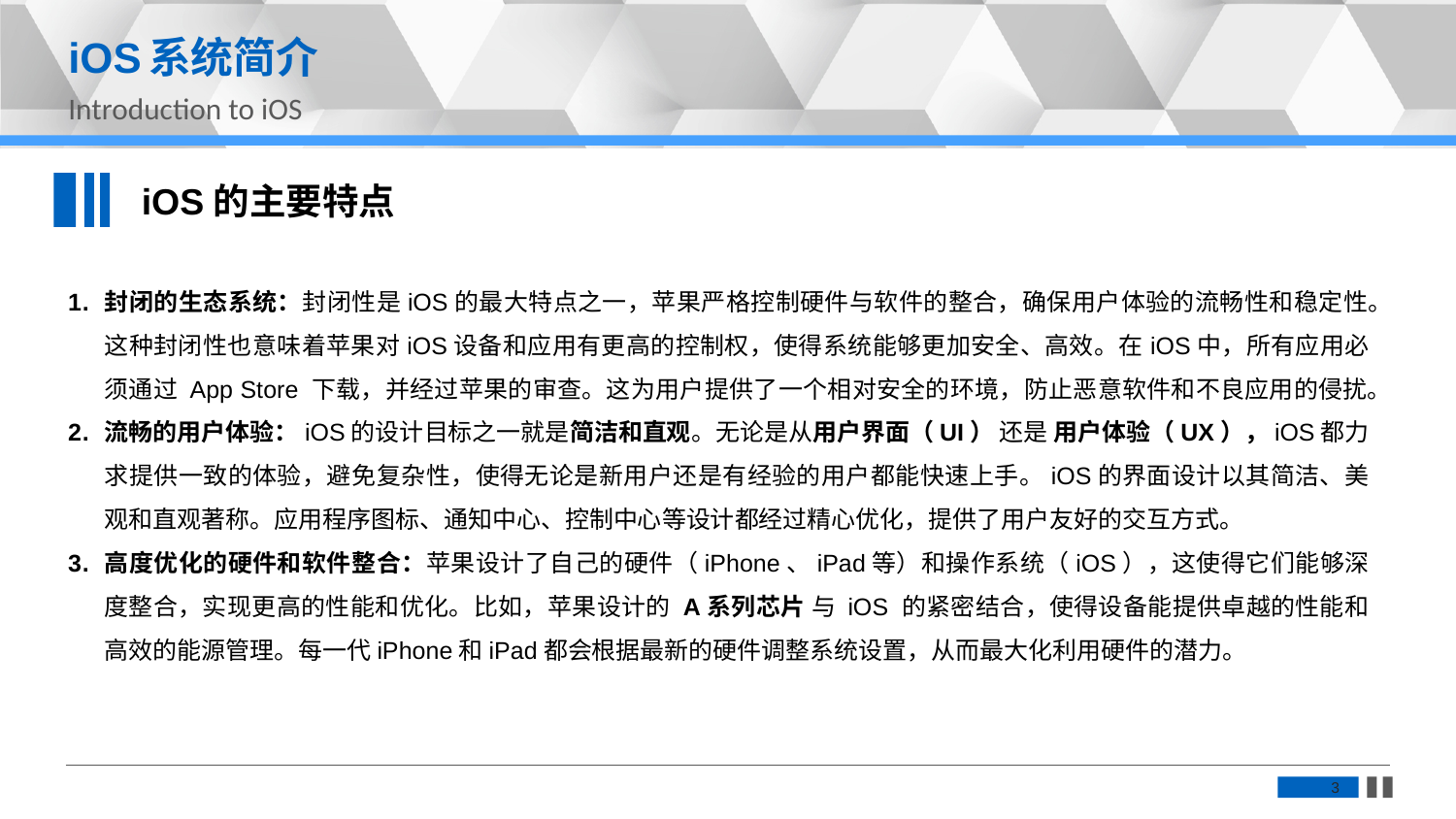

iOS系统简介
Introduction to iOS
iOS的主要特点

封闭的生态系统：封闭性是iOS的最大特点之一，苹果严格控制硬件与软件的整合，确保用户体验的流畅性和稳定性。这种封闭性也意味着苹果对iOS设备和应用有更高的控制权，使得系统能够更加安全、高效。在iOS中，所有应用必须通过 App Store 下载，并经过苹果的审查。这为用户提供了一个相对安全的环境，防止恶意软件和不良应用的侵扰。
流畅的用户体验：iOS的设计目标之一就是简洁和直观。无论是从用户界面（UI） 还是 用户体验（UX），iOS都力求提供一致的体验，避免复杂性，使得无论是新用户还是有经验的用户都能快速上手。iOS的界面设计以其简洁、美观和直观著称。应用程序图标、通知中心、控制中心等设计都经过精心优化，提供了用户友好的交互方式。
高度优化的硬件和软件整合：苹果设计了自己的硬件（iPhone、iPad等）和操作系统（iOS），这使得它们能够深度整合，实现更高的性能和优化。比如，苹果设计的 A系列芯片 与 iOS 的紧密结合，使得设备能提供卓越的性能和高效的能源管理。每一代iPhone和iPad都会根据最新的硬件调整系统设置，从而最大化利用硬件的潜力。
3